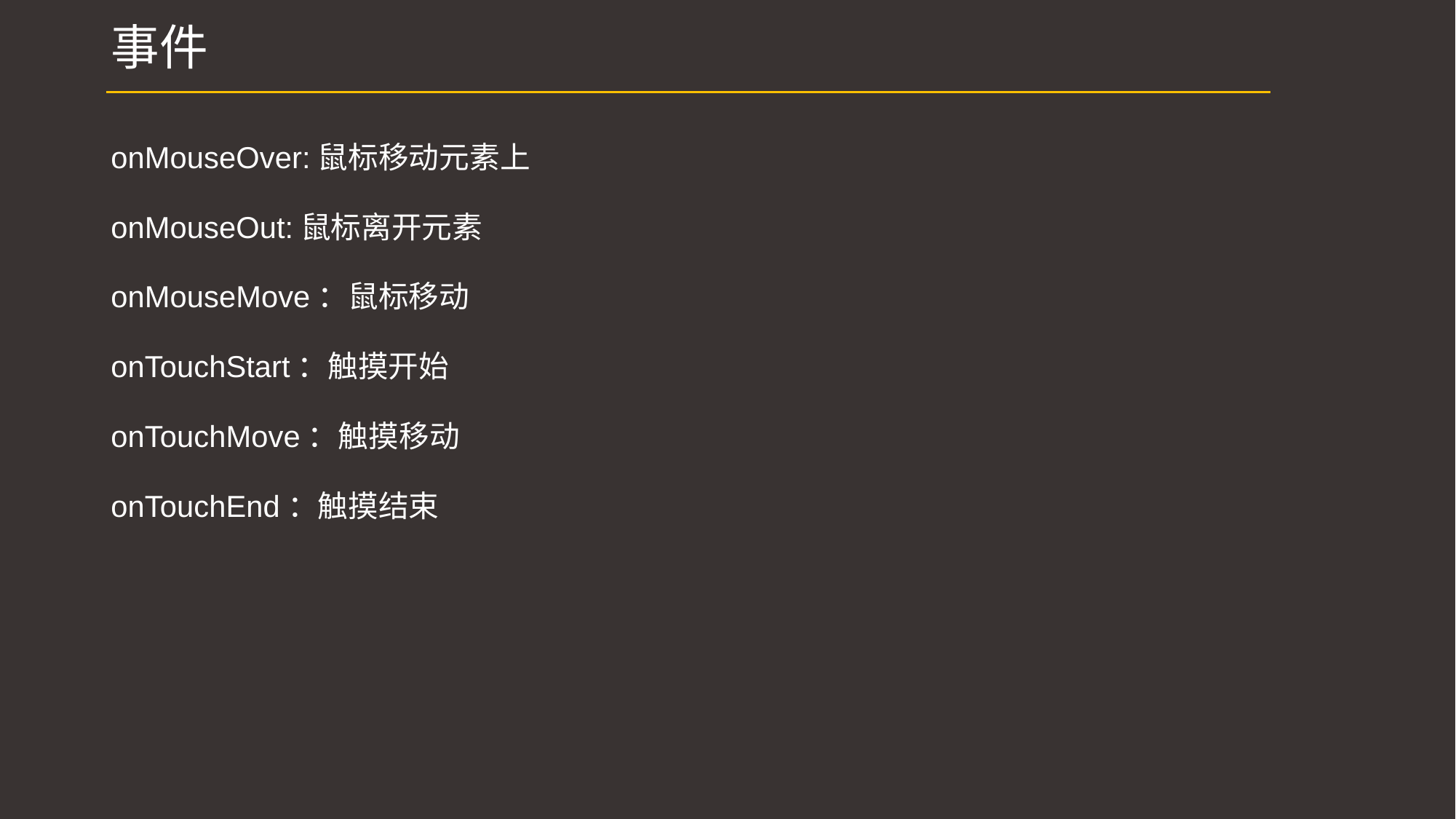

# 事件
onMouseOver:鼠标移动元素上
onMouseOut:鼠标离开元素
onMouseMove：鼠标移动
onTouchStart：触摸开始
onTouchMove：触摸移动
onTouchEnd：触摸结束